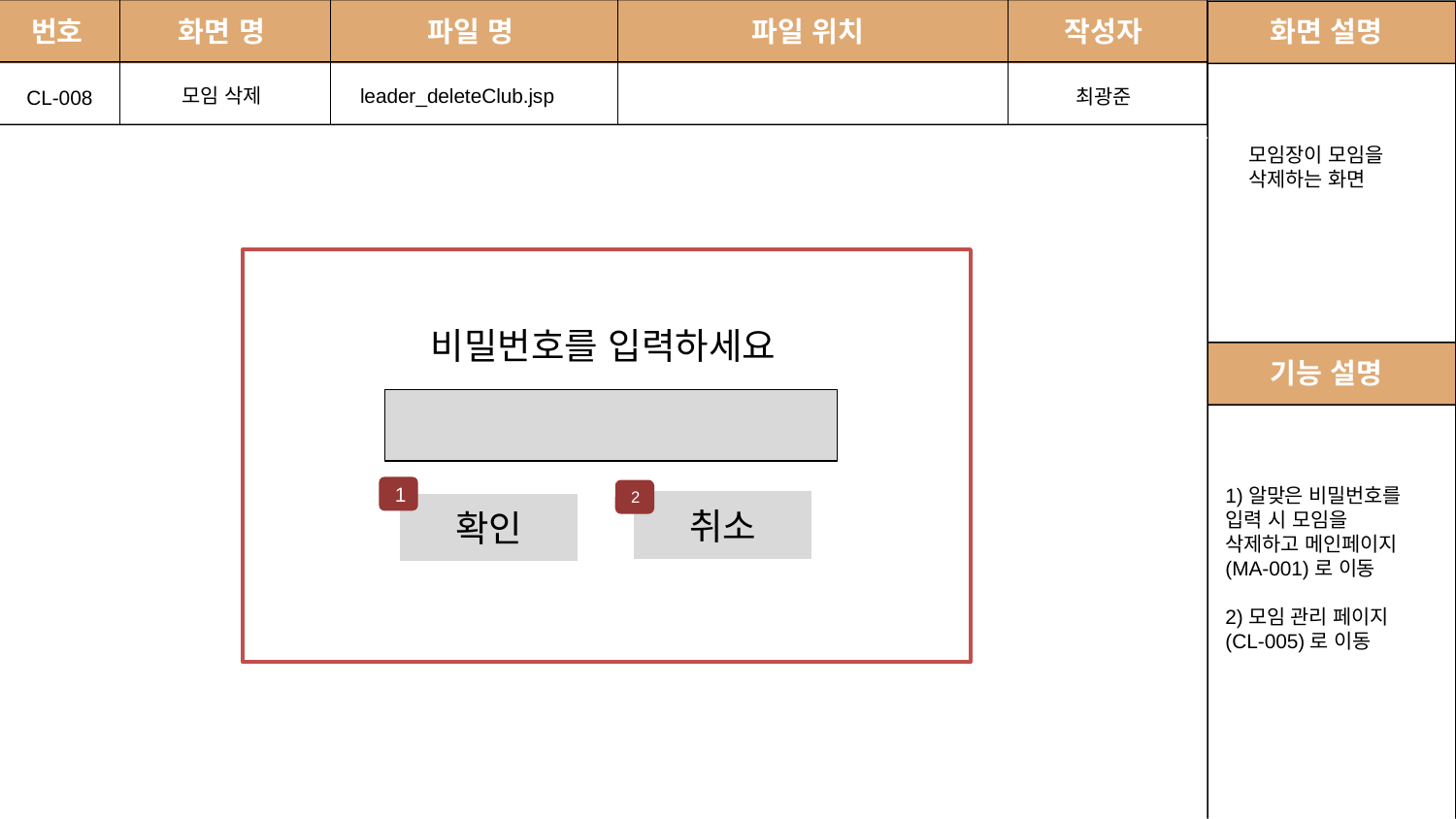

번호
화면 명
파일 명
# 파일 위치
작성자
화면 설명

모임 삭제
leader_deleteClub.jsp
최광준
CL-008
모임장이 모임을 삭제하는 화면

비밀번호를 입력하세요
기능 설명

1)알맞은 비밀번호를 입력 시 모임을 삭제하고 메인페이지(MA-001)로 이동

2)모임 관리 페이지(CL-005)로 이동

1
2
취소
확인